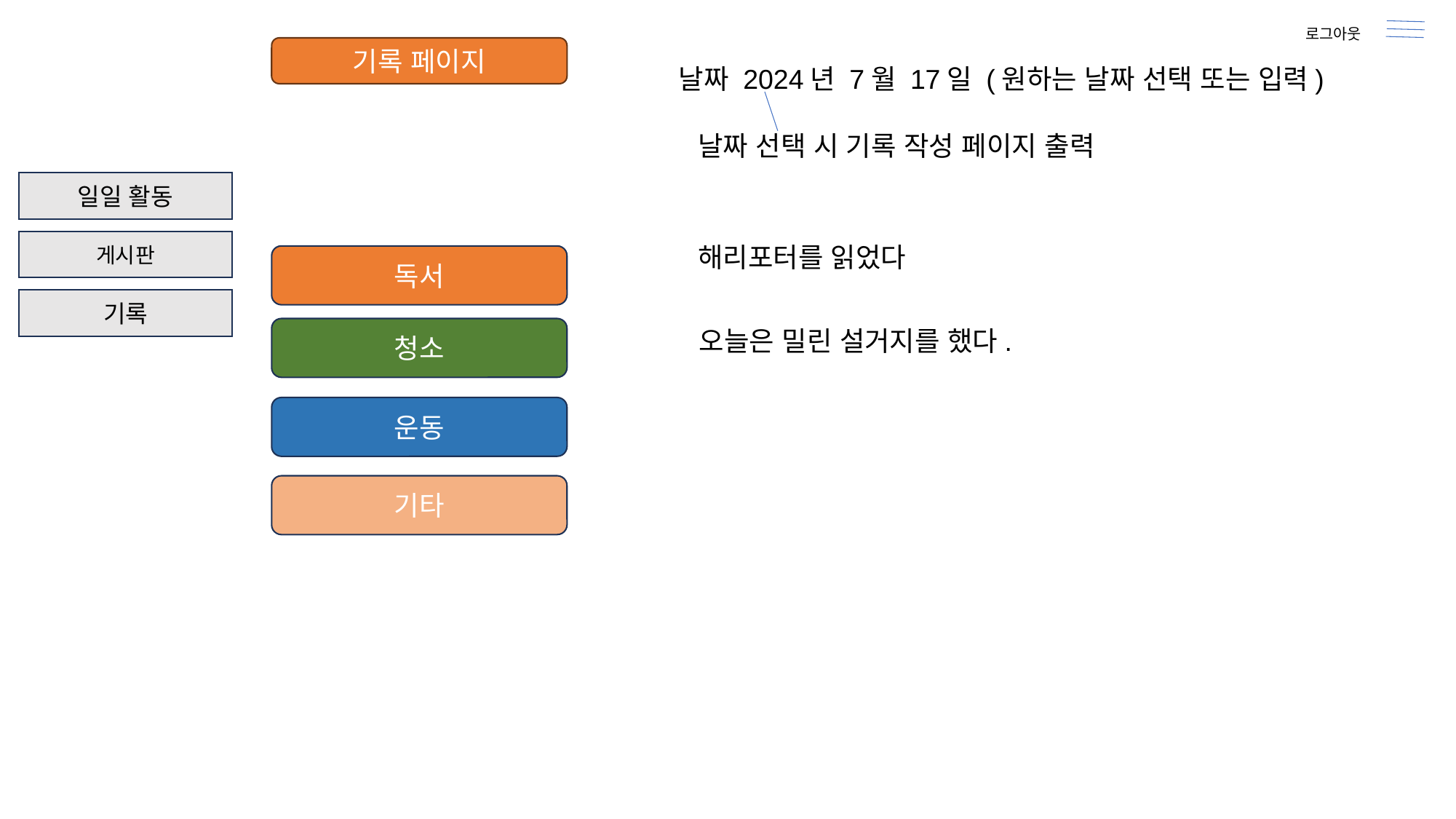

로그아웃
기록 페이지
날짜 2024년 7월 17일 (원하는 날짜 선택 또는 입력)
날짜 선택 시 기록 작성 페이지 출력
일일 활동
게시판
해리포터를 읽었다
독서
기록
청소
오늘은 밀린 설거지를 했다.
운동
기타